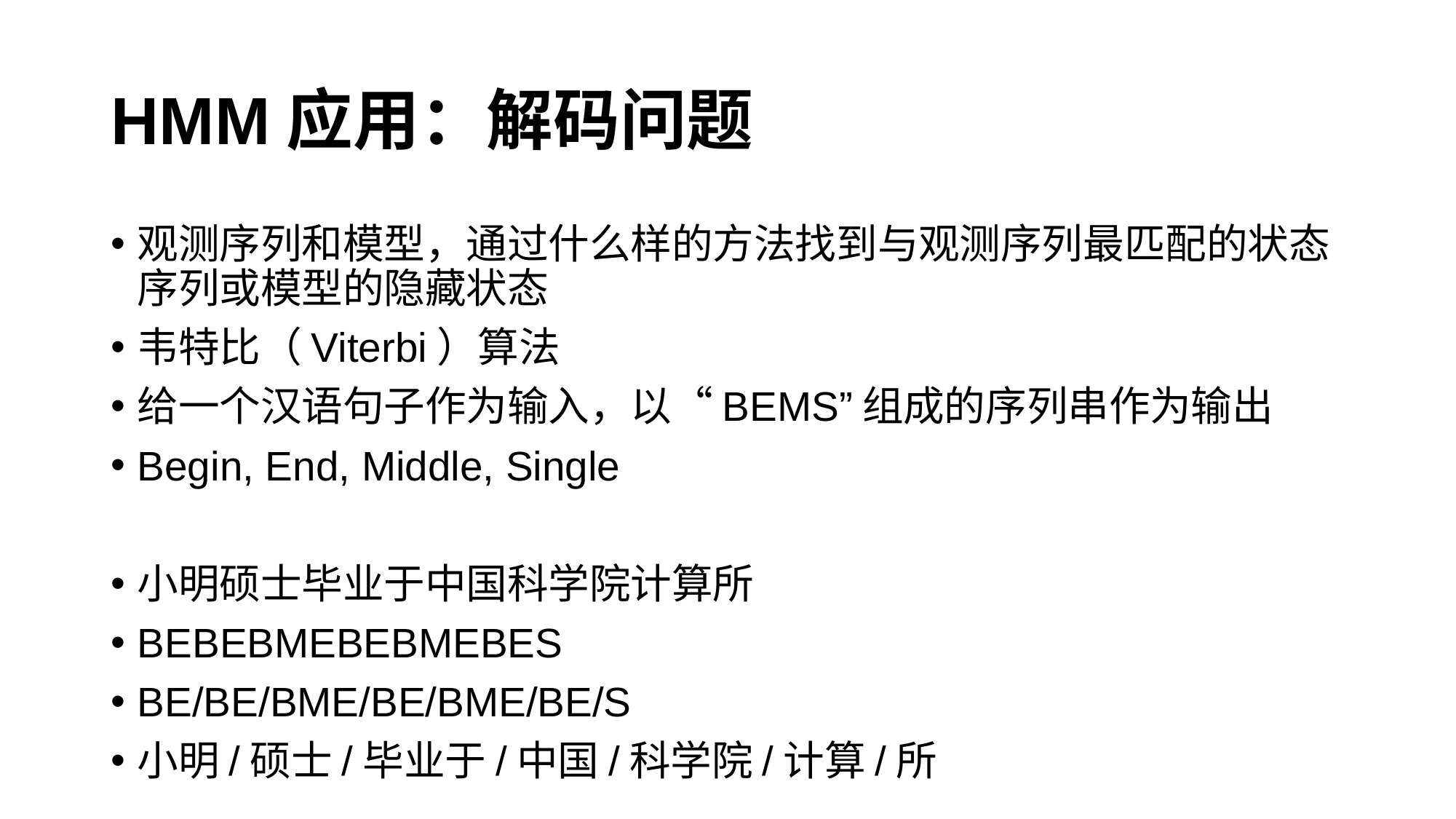

# HMM应用：解码问题
观测序列和模型，通过什么样的方法找到与观测序列最匹配的状态序列或模型的隐藏状态
韦特比（Viterbi）算法
给一个汉语句子作为输入，以“BEMS”组成的序列串作为输出
Begin, End, Middle, Single

小明硕士毕业于中国科学院计算所
BEBEBMEBEBMEBES
BE/BE/BME/BE/BME/BE/S
小明/硕士/毕业于/中国/科学院/计算/所